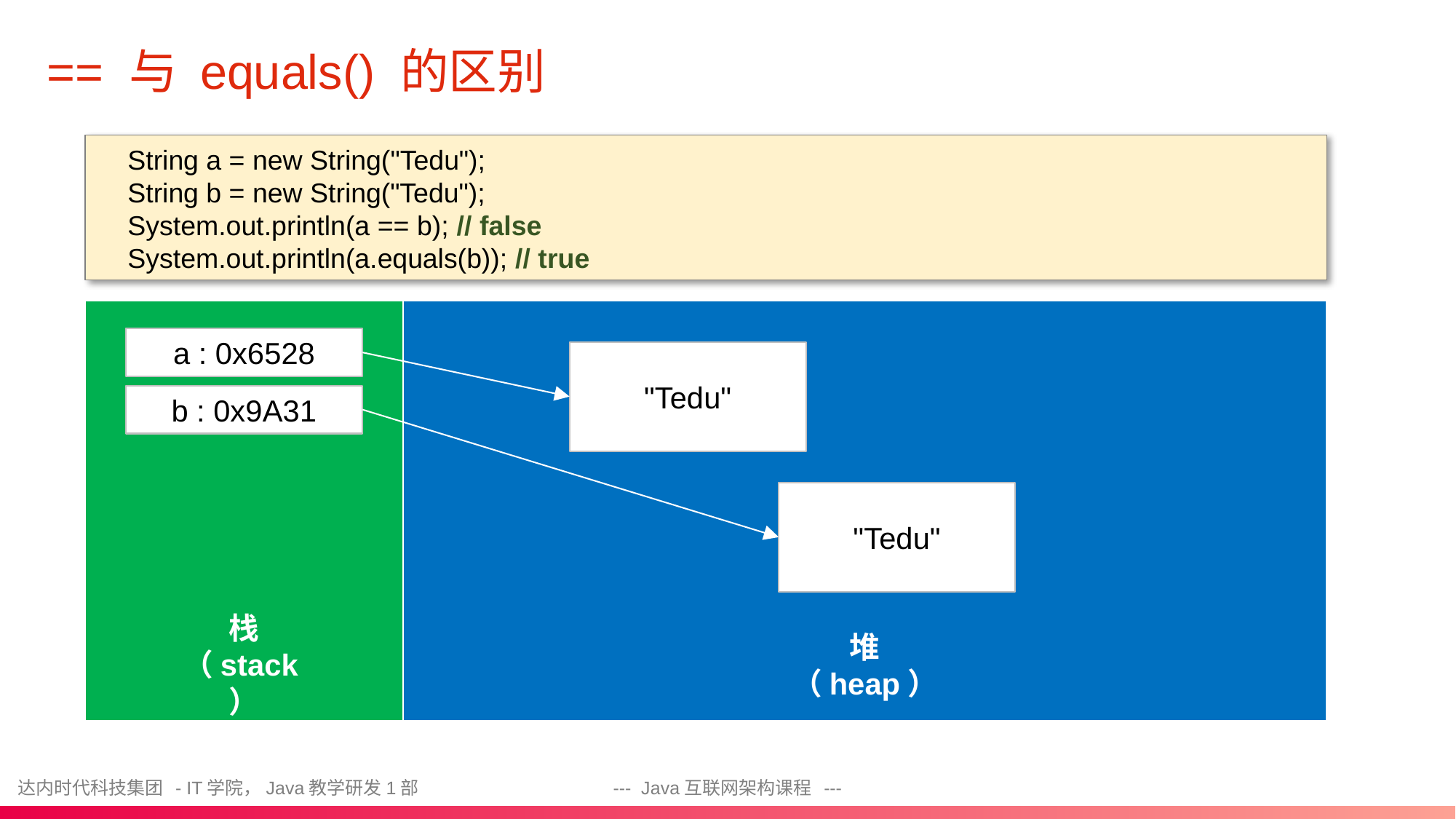

# == 与 equals() 的区别

String a = new String("Tedu");
String b = new String("Tedu");
System.out.println(a == b); // false
System.out.println(a.equals(b)); // true

a : 0x6528
"Tedu"
b : 0x9A31
"Tedu"
栈
（stack）
堆
（heap）